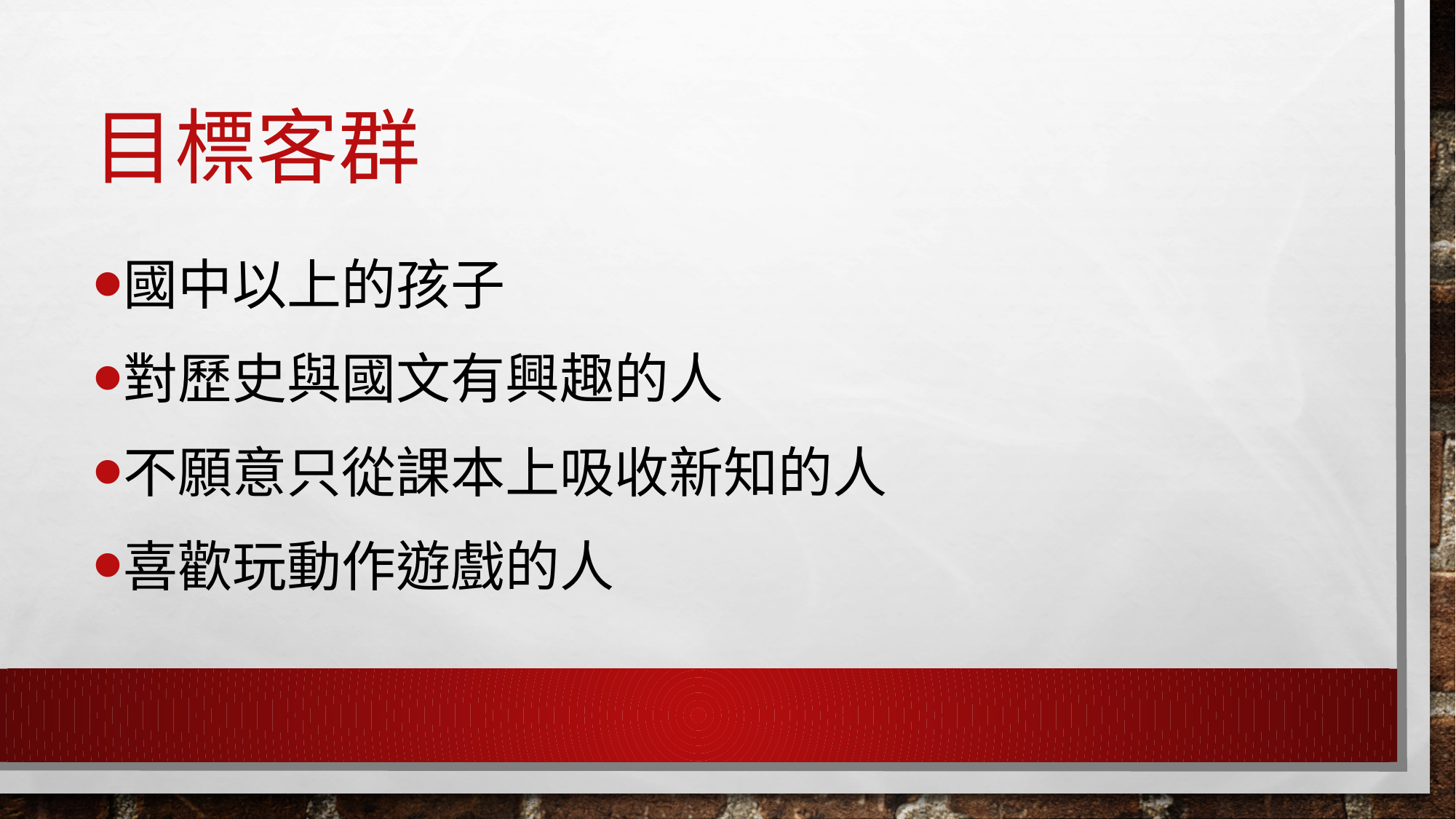

# 目標客群
國中以上的孩子
對歷史與國文有興趣的人
不願意只從課本上吸收新知的人
喜歡玩動作遊戲的人